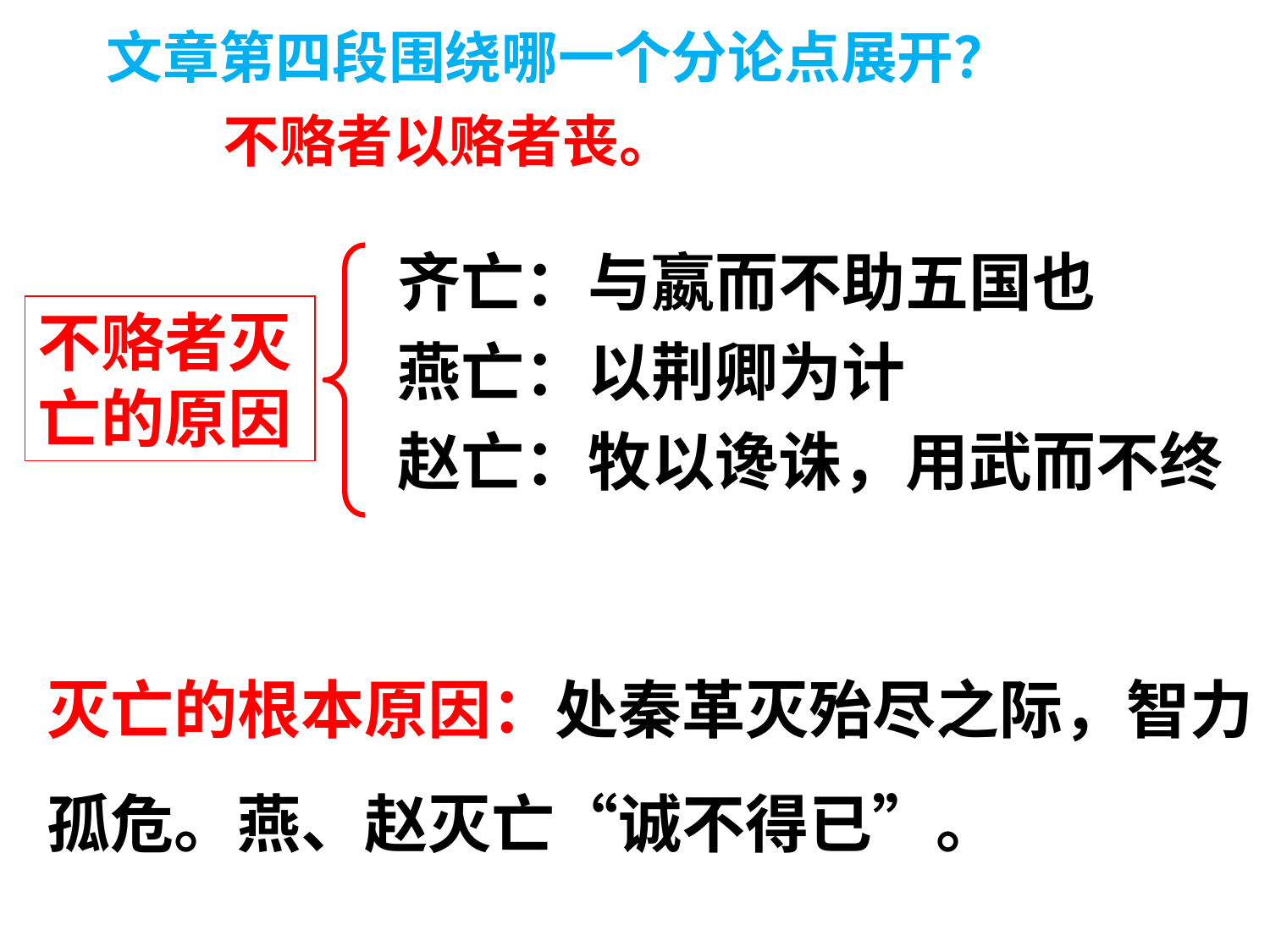

文章第四段围绕哪一个分论点展开？
不赂者以赂者丧。
齐亡：与嬴而不助五国也

不赂者灭亡的原因
燕亡：以荆卿为计
赵亡：牧以谗诛，用武而不终
灭亡的根本原因：处秦革灭殆尽之际，智力孤危。燕、赵灭亡“诚不得已”。